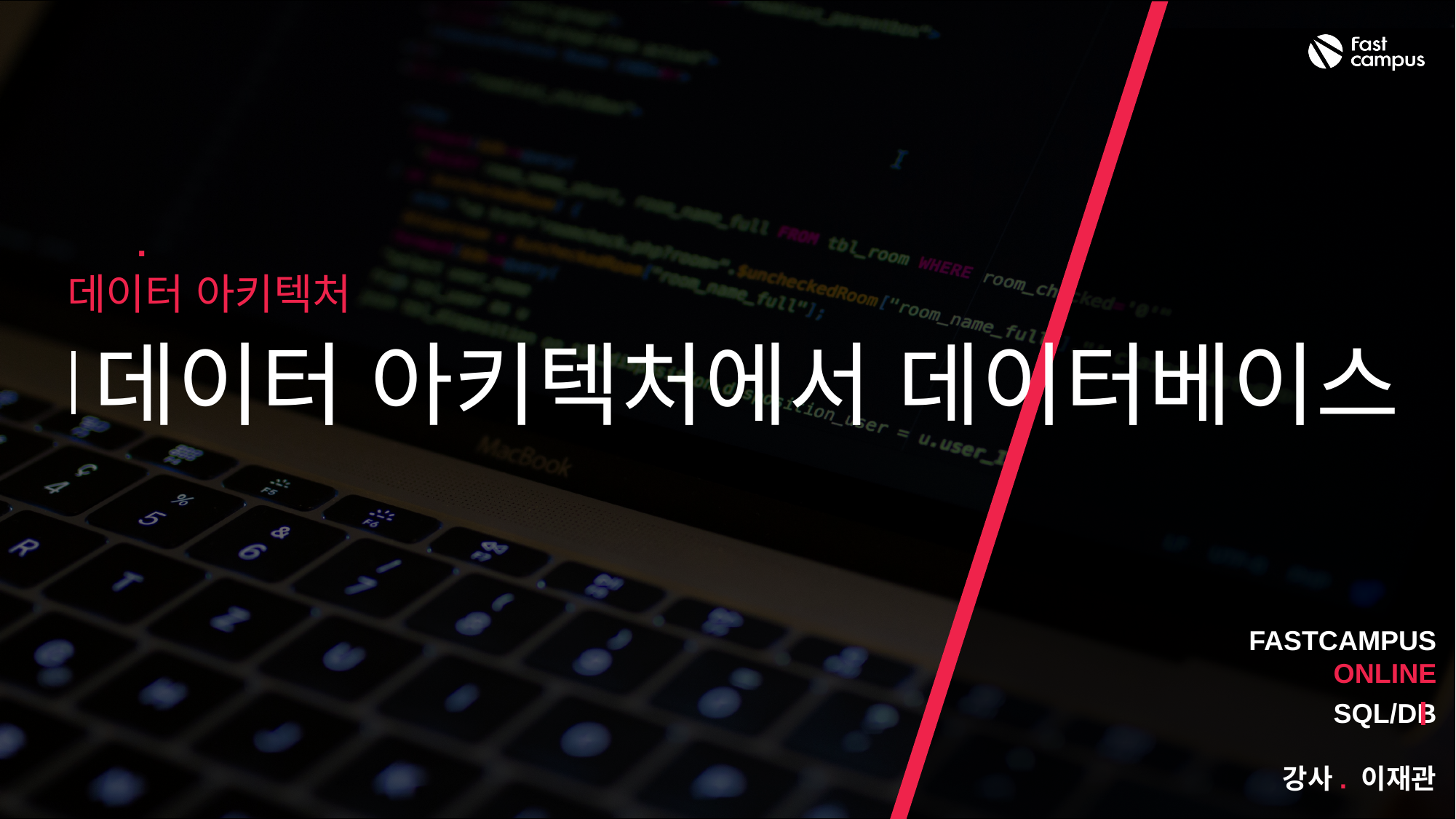

2
# 데이터 아키텍처
데이터 아키텍처에서 데이터베이스